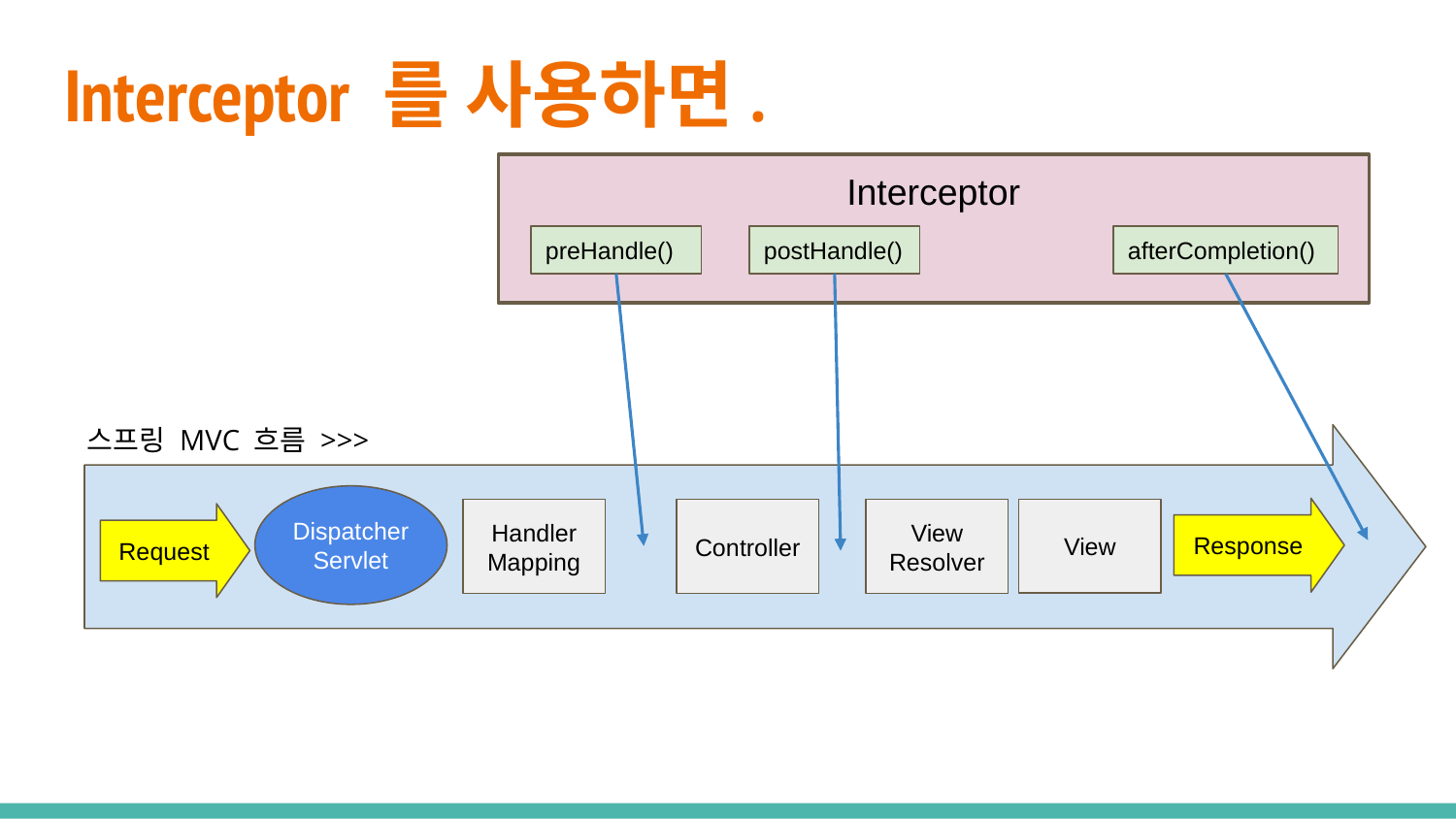

# Interceptor 를 사용하면.
Interceptor
preHandle()
postHandle()
afterCompletion()
스프링 MVC 흐름 >>>

Dispatcher
Servlet
Response
View
Handler
Mapping
Controller
View
Resolver
Request